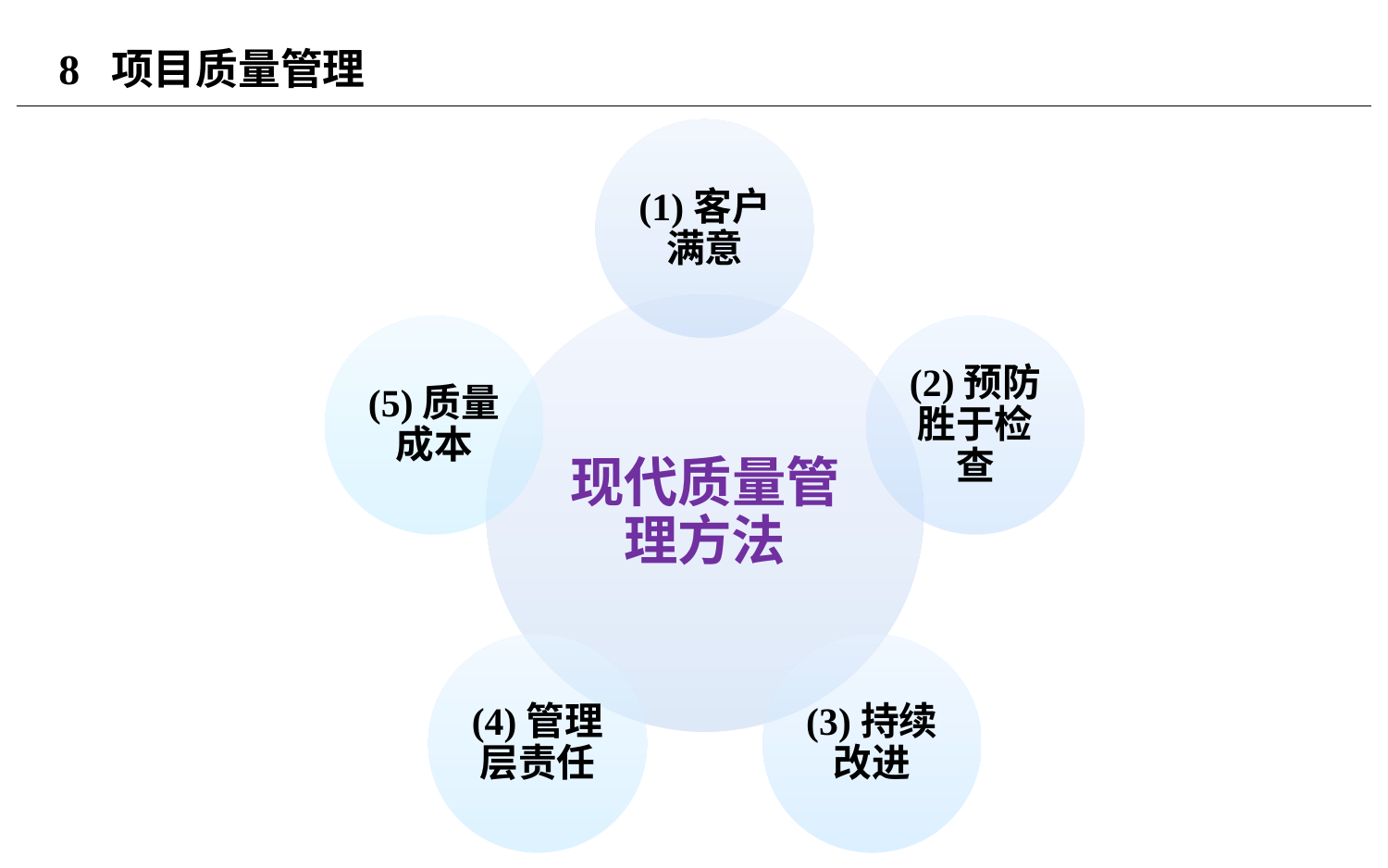

# 8  项目质量管理
现代质量管理方法
(1)客户满意
(2)预防胜于检查
(3)持续改进
(4)管理层责任
(5)质量成本